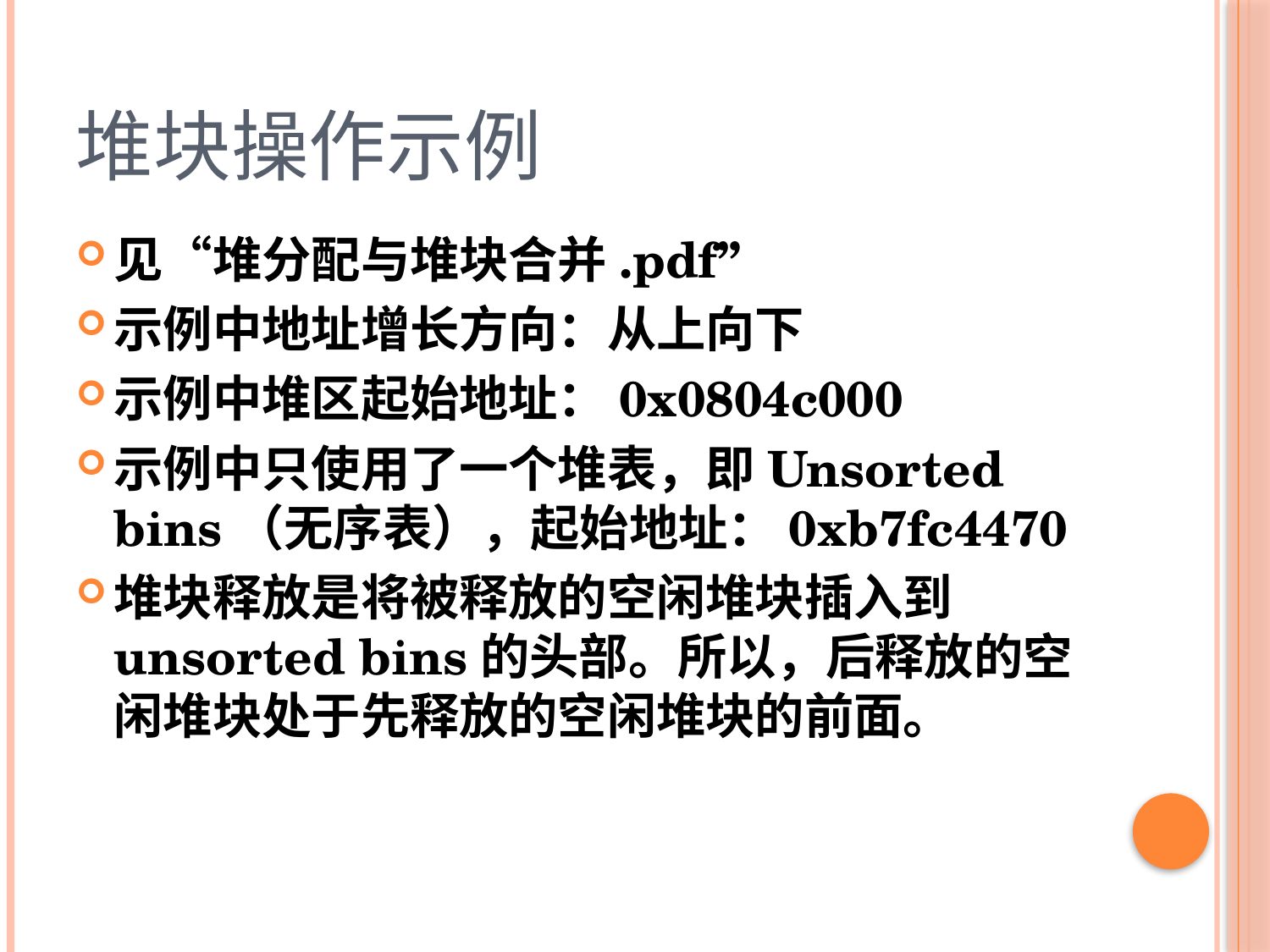

# 堆块操作示例
见“堆分配与堆块合并.pdf”
示例中地址增长方向：从上向下
示例中堆区起始地址：0x0804c000
示例中只使用了一个堆表，即Unsorted bins（无序表），起始地址：0xb7fc4470
堆块释放是将被释放的空闲堆块插入到unsorted bins的头部。所以，后释放的空闲堆块处于先释放的空闲堆块的前面。